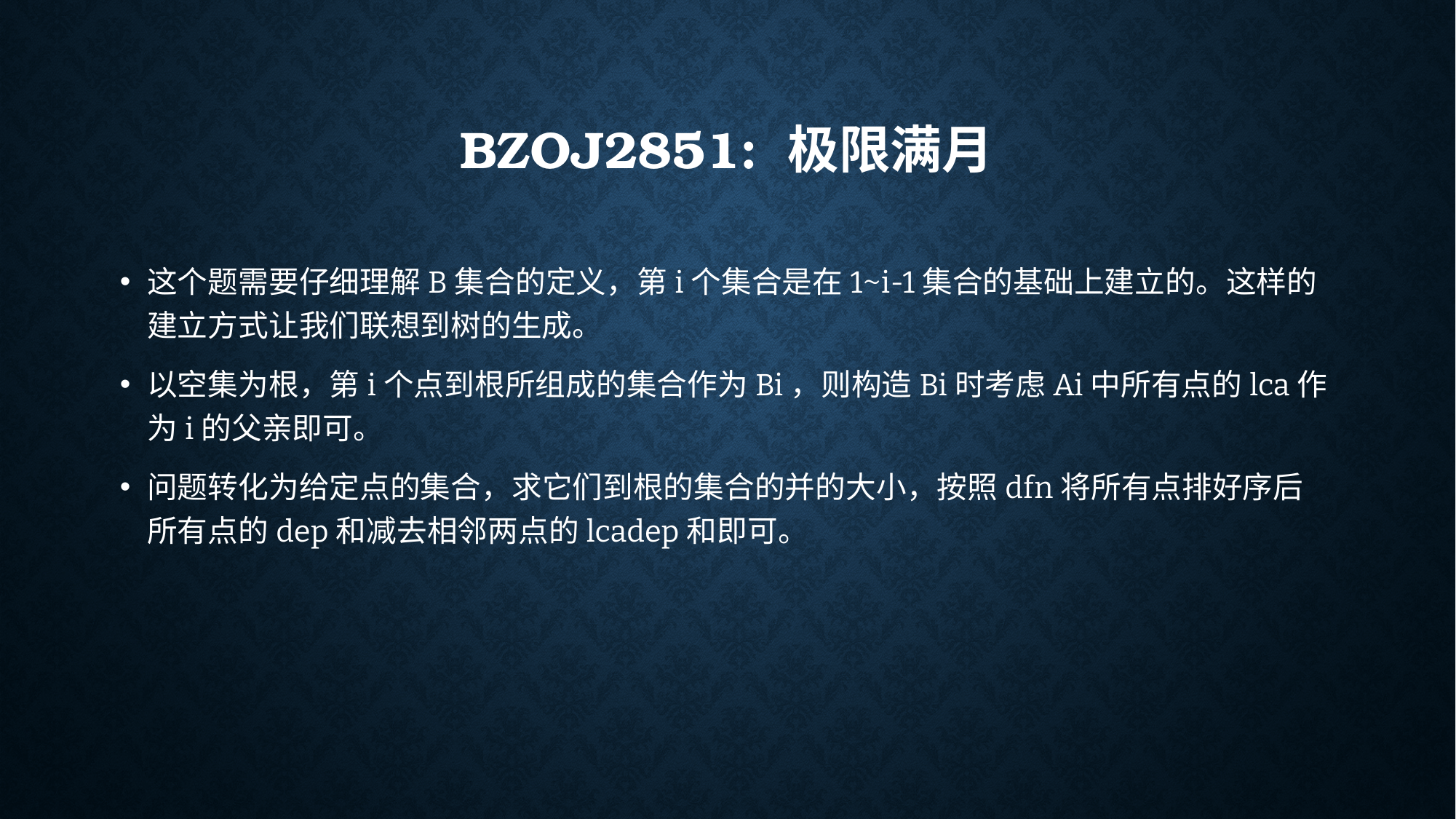

# BZOJ2851: 极限满月
这个题需要仔细理解B集合的定义，第i个集合是在1~i-1集合的基础上建立的。这样的建立方式让我们联想到树的生成。
以空集为根，第i个点到根所组成的集合作为Bi，则构造Bi时考虑Ai中所有点的lca作为i的父亲即可。
问题转化为给定点的集合，求它们到根的集合的并的大小，按照dfn将所有点排好序后所有点的dep和减去相邻两点的lcadep和即可。